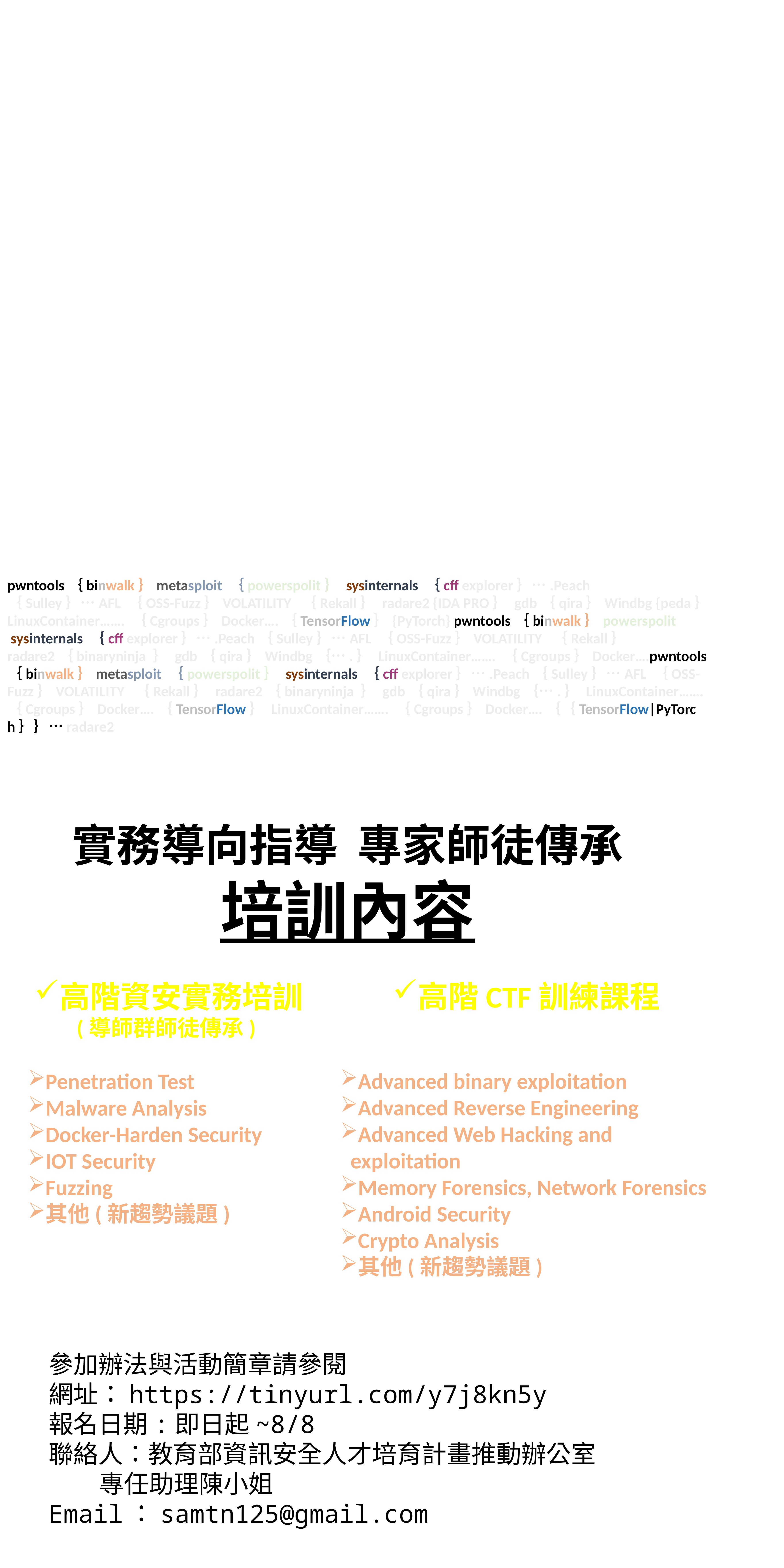

pwntools｛binwalk｝metasploit ｛powerspolit｝ sysinternals ｛cff explorer｝….Peach
｛Sulley｝…AFL ｛OSS-Fuzz｝VOLATILITY  ｛Rekall｝ radare2 {IDA PRO｝ gdb｛qira｝Windbg {peda｝
LinuxContainer……. ｛Cgroups｝Docker….｛TensorFlow｝{PyTorch} pwntools｛binwalk｝powerspolit
 sysinternals ｛cff explorer｝….Peach｛Sulley｝…AFL ｛OSS-Fuzz｝VOLATILITY  ｛Rekall｝ radare2｛binaryninja ｝ gdb｛qira｝Windbg｛….｝ LinuxContainer……. ｛Cgroups｝Docker….pwntools｛binwalk｝metasploit ｛powerspolit｝ sysinternals ｛cff explorer｝….Peach｛Sulley｝…AFL ｛OSS-Fuzz｝VOLATILITY  ｛Rekall｝ radare2｛binaryninja ｝ gdb｛qira｝Windbg｛….｝ LinuxContainer……. ｛Cgroups｝Docker….｛TensorFlow｝ LinuxContainer……. ｛Cgroups｝Docker….｛｛TensorFlow|PyTorch｝｝…radare2
實務導向指導  專家師徒傳承
培訓內容
高階CTF訓練課程

Advanced binary exploitation
Advanced Reverse Engineering
Advanced Web Hacking and
  exploitation
Memory Forensics, Network Forensics
Android Security
Crypto Analysis
其他(新趨勢議題)

高階資安實務培訓
(導師群師徒傳承)

Penetration Test
Malware Analysis
Docker-Harden Security
IOT Security
Fuzzing
其他(新趨勢議題)

參加辦法與活動簡章請參閱
網址：https://tinyurl.com/y7j8kn5y
報名日期:即日起~8/8
聯絡人：教育部資訊安全人才培育計畫推動辦公室
        專任助理陳小姐
Email：samtn125@gmail.com